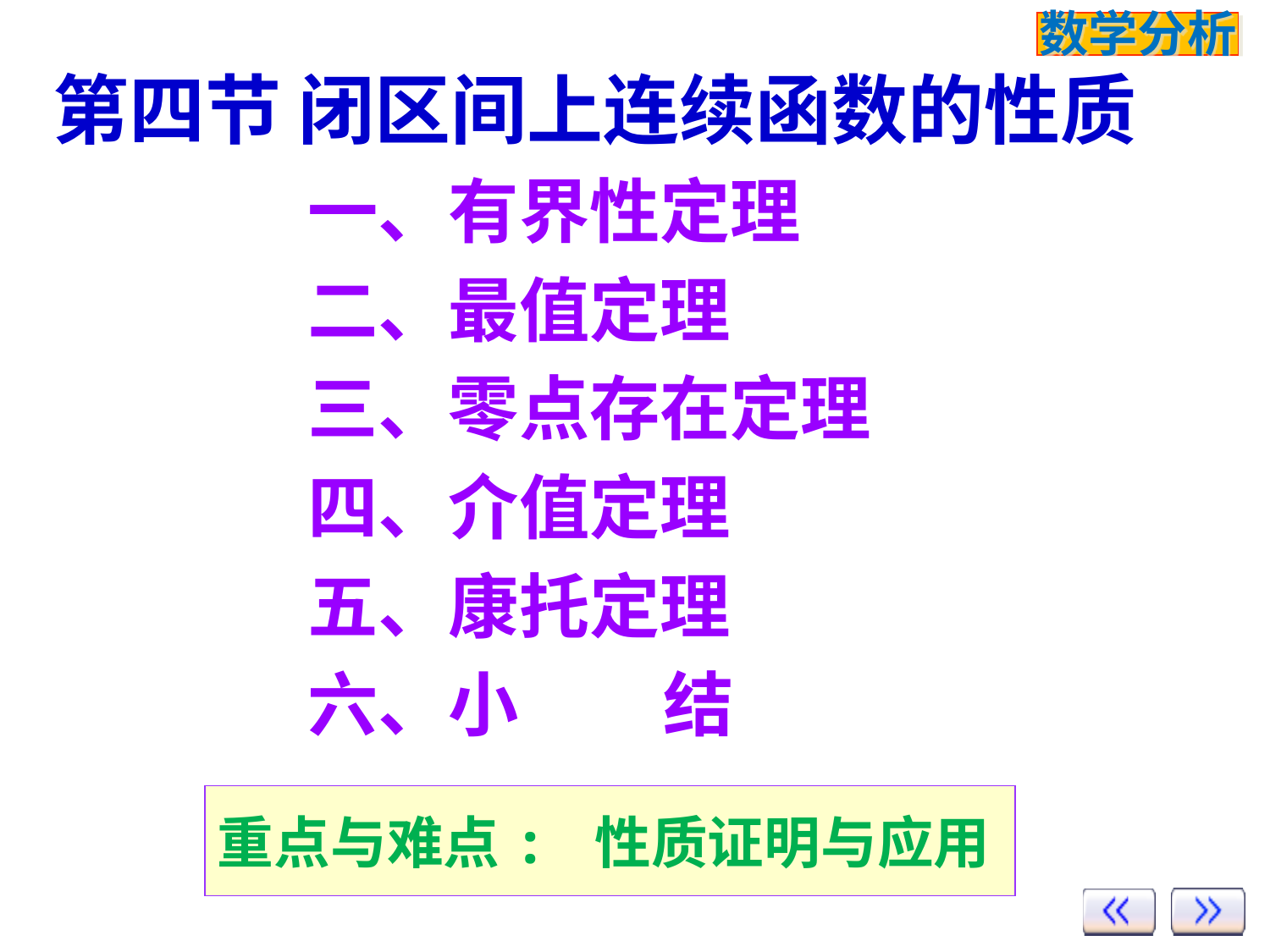

# 第四节 闭区间上连续函数的性质
一、有界性定理
二、最值定理
三、零点存在定理
四、介值定理
五、康托定理
六、小         结
重点与难点: 性质证明与应用